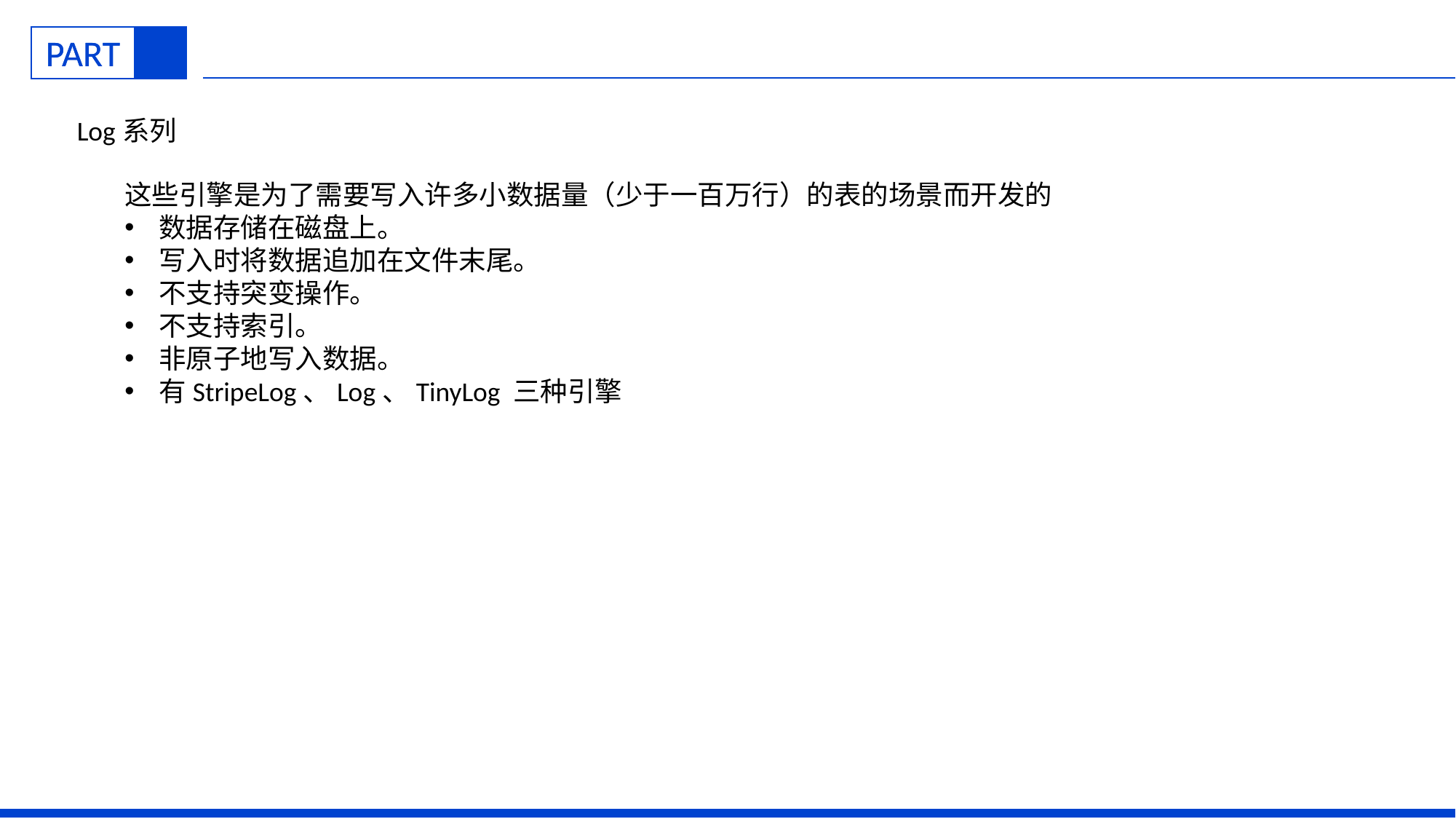

Log系列
这些引擎是为了需要写入许多小数据量（少于一百万行）的表的场景而开发的
数据存储在磁盘上。
写入时将数据追加在文件末尾。
不支持突变操作。
不支持索引。
非原子地写入数据。
有StripeLog、Log、TinyLog 三种引擎